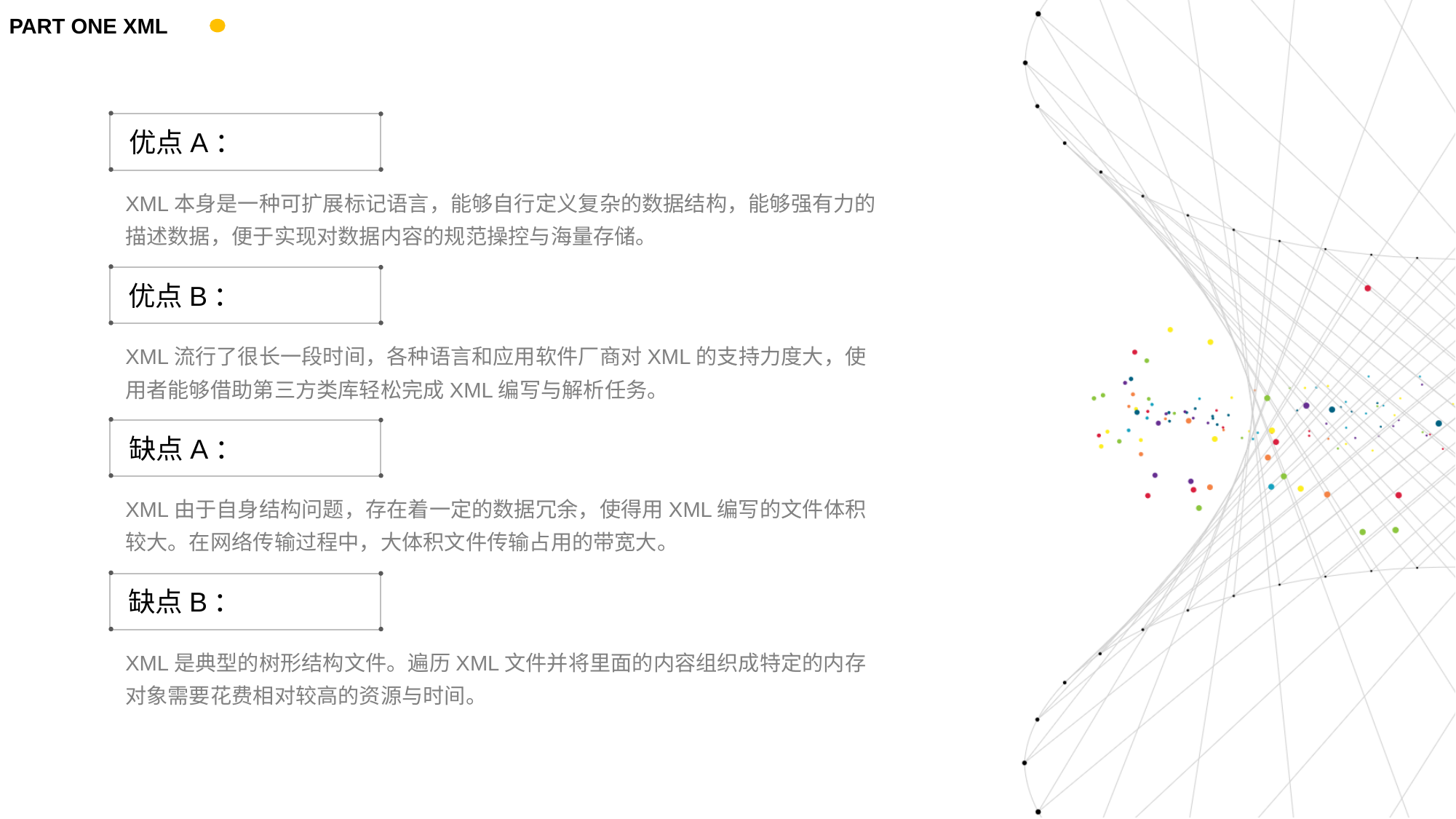

PART ONE XML

优点A：
XML本身是一种可扩展标记语言，能够自行定义复杂的数据结构，能够强有力的描述数据，便于实现对数据内容的规范操控与海量存储。

优点B：
XML流行了很长一段时间，各种语言和应用软件厂商对XML的支持力度大，使用者能够借助第三方类库轻松完成XML编写与解析任务。

缺点A：
XML由于自身结构问题，存在着一定的数据冗余，使得用XML编写的文件体积较大。在网络传输过程中，大体积文件传输占用的带宽大。

缺点B：
XML是典型的树形结构文件。遍历XML文件并将里面的内容组织成特定的内存对象需要花费相对较高的资源与时间。